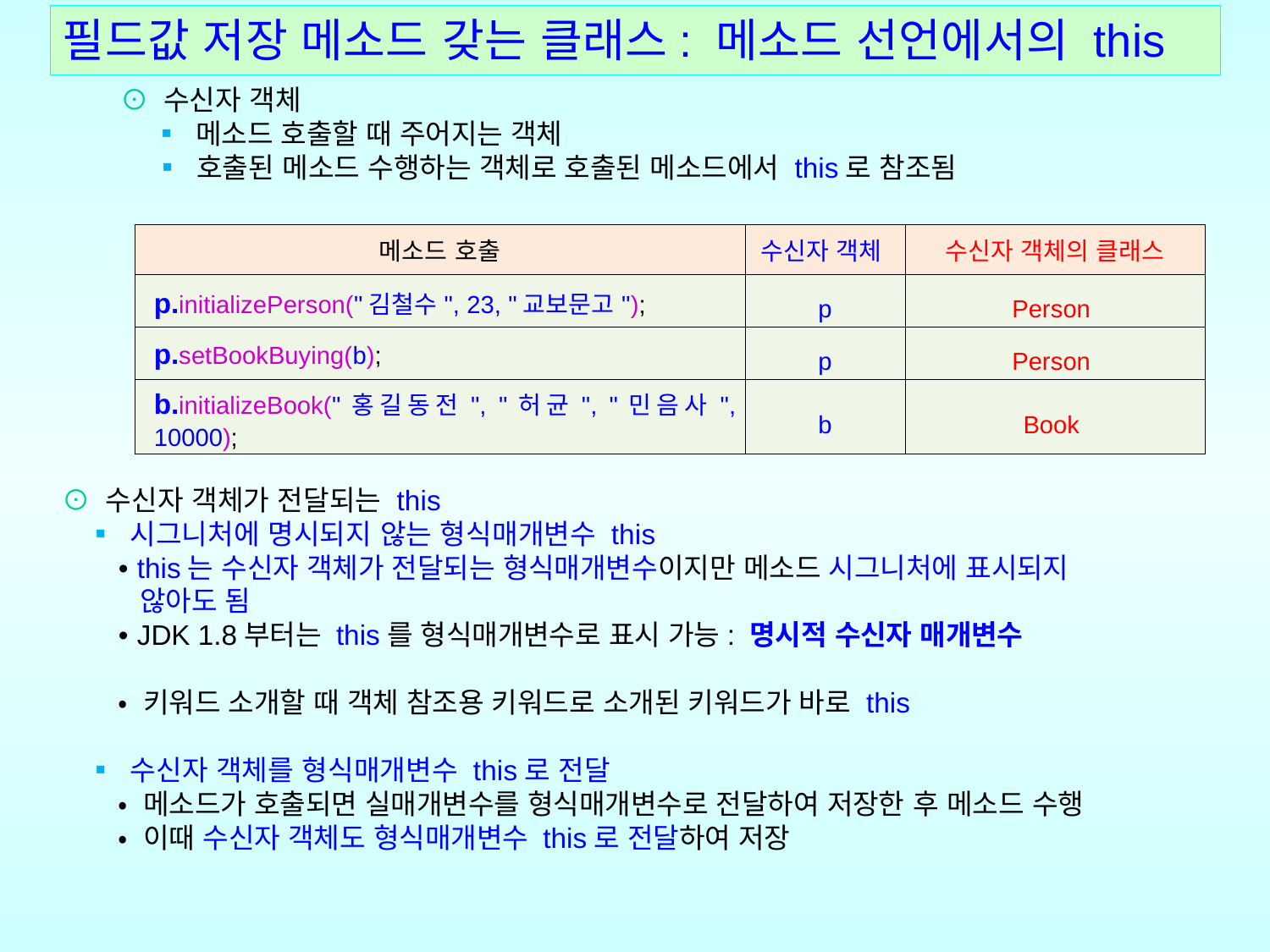

# 필드값 저장 메소드 갖는 클래스: 메소드 선언에서의 this
⊙ 수신자 객체
    ▪ 메소드 호출할 때 주어지는 객체
    ▪ 호출된 메소드 수행하는 객체로 호출된 메소드에서 this로 참조됨
| 메소드 호출 | 수신자 객체 | 수신자 객체의 클래스 |
| --- | --- | --- |
| p.initializePerson("김철수", 23, "교보문고"); | p | Person |
| p.setBookBuying(b); | p | Person |
| b.initializeBook("홍길동전", "허균", "민음사", 10000); | b | Book |
⊙ 수신자 객체가 전달되는 this
   ▪ 시그니처에 명시되지 않는 형식매개변수 this
       • this는 수신자 객체가 전달되는 형식매개변수이지만 메소드 시그니처에 표시되지
         않아도 됨
       • JDK 1.8부터는 this를 형식매개변수로 표시 가능: 명시적 수신자 매개변수

       • 키워드 소개할 때 객체 참조용 키워드로 소개된 키워드가 바로 this

   ▪ 수신자 객체를 형식매개변수 this로 전달
       • 메소드가 호출되면 실매개변수를 형식매개변수로 전달하여 저장한 후 메소드 수행
       • 이때 수신자 객체도 형식매개변수 this로 전달하여 저장